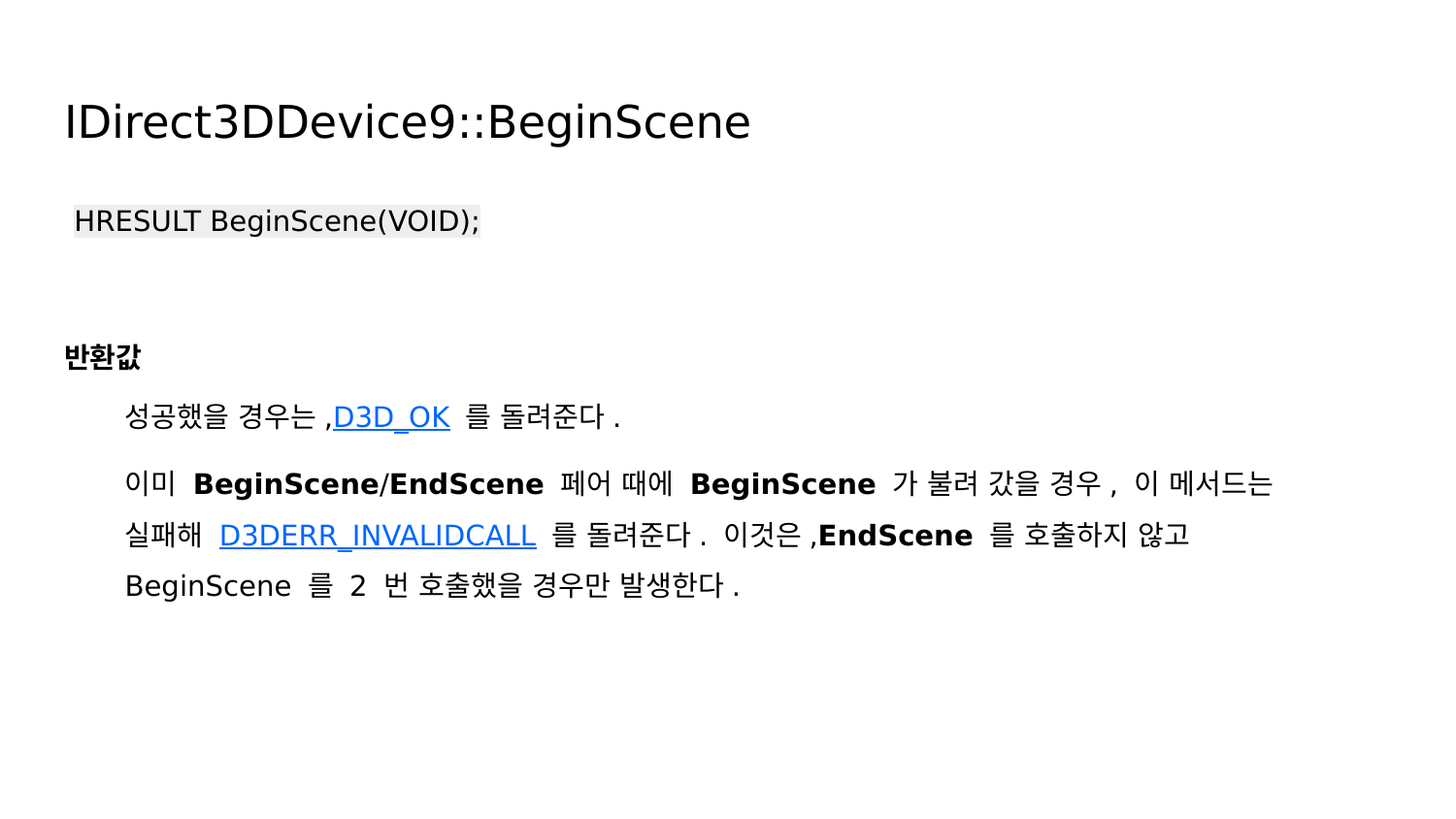

# IDirect3DDevice9::BeginScene

HRESULT BeginScene(VOID);

반환값
성공했을 경우는,D3D_OK 를 돌려준다.
이미 BeginScene/EndScene 페어 때에 BeginScene 가 불려 갔을 경우, 이 메서드는 실패해 D3DERR_INVALIDCALL 를 돌려준다. 이것은,EndScene 를 호출하지 않고 BeginScene 를 2 번 호출했을 경우만 발생한다.